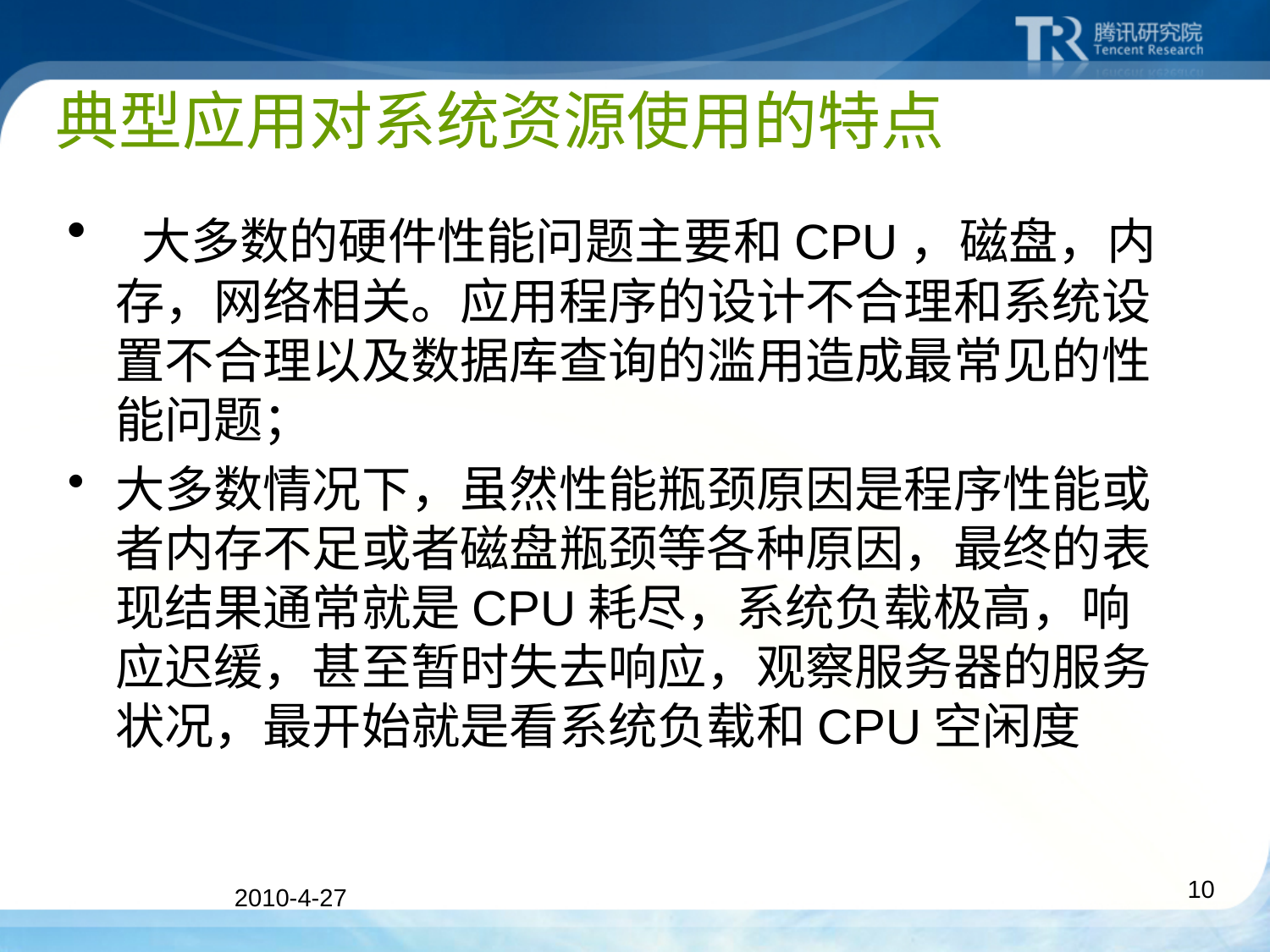

# 典型应用对系统资源使用的特点
 大多数的硬件性能问题主要和CPU，磁盘，内存，网络相关。应用程序的设计不合理和系统设置不合理以及数据库查询的滥用造成最常见的性能问题；
大多数情况下，虽然性能瓶颈原因是程序性能或者内存不足或者磁盘瓶颈等各种原因，最终的表现结果通常就是CPU耗尽，系统负载极高，响应迟缓，甚至暂时失去响应，观察服务器的服务状况，最开始就是看系统负载和CPU空闲度
2010-4-27
10